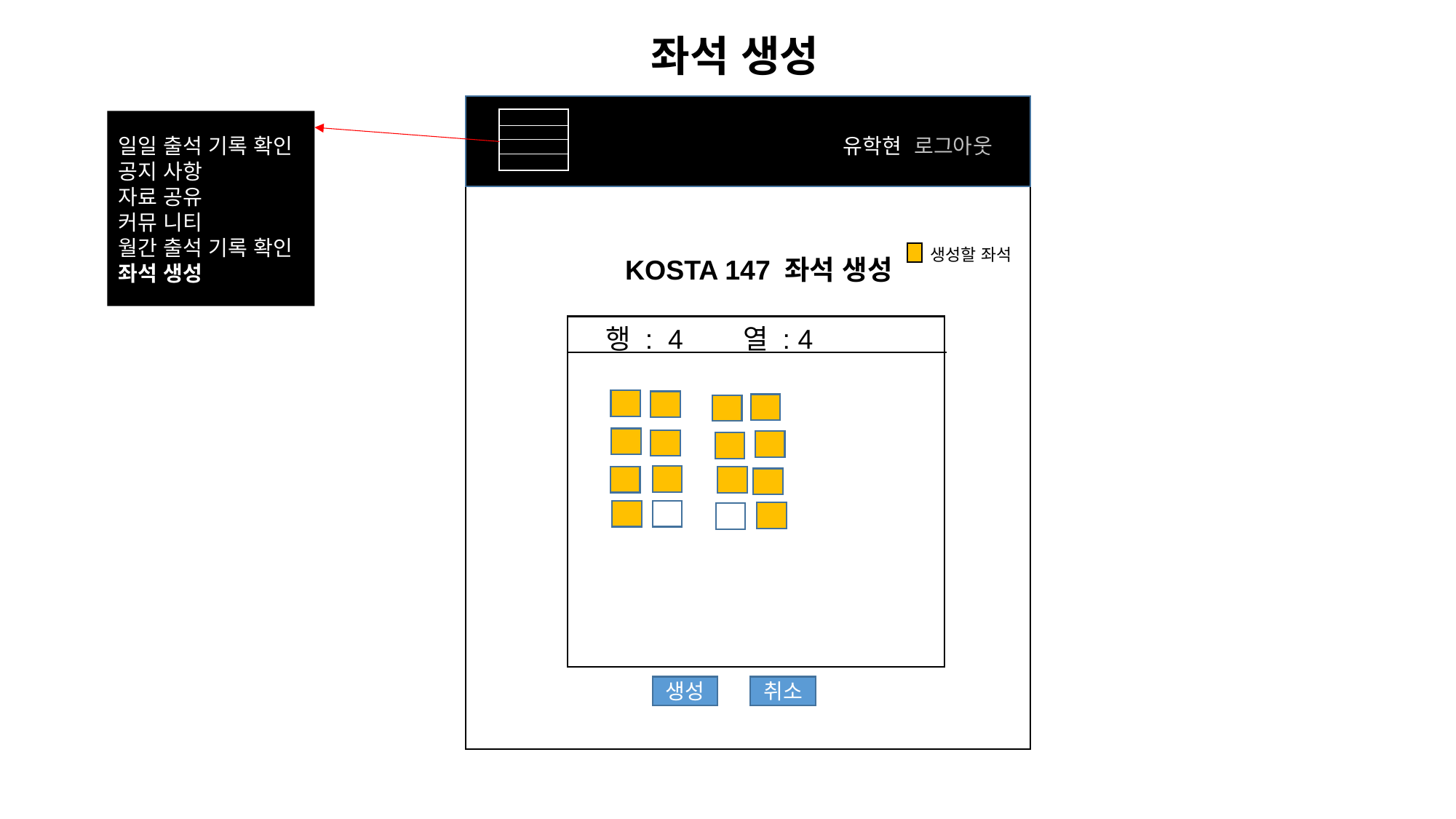

좌석 생성

일일 출석 기록 확인
공지 사항
자료 공유
커뮤 니티
월간 출석 기록 확인
좌석 생성

유학현  로그아웃
생성할 좌석

KOSTA 147 좌석 생성

행 :  4       열 : 4

생성
취소